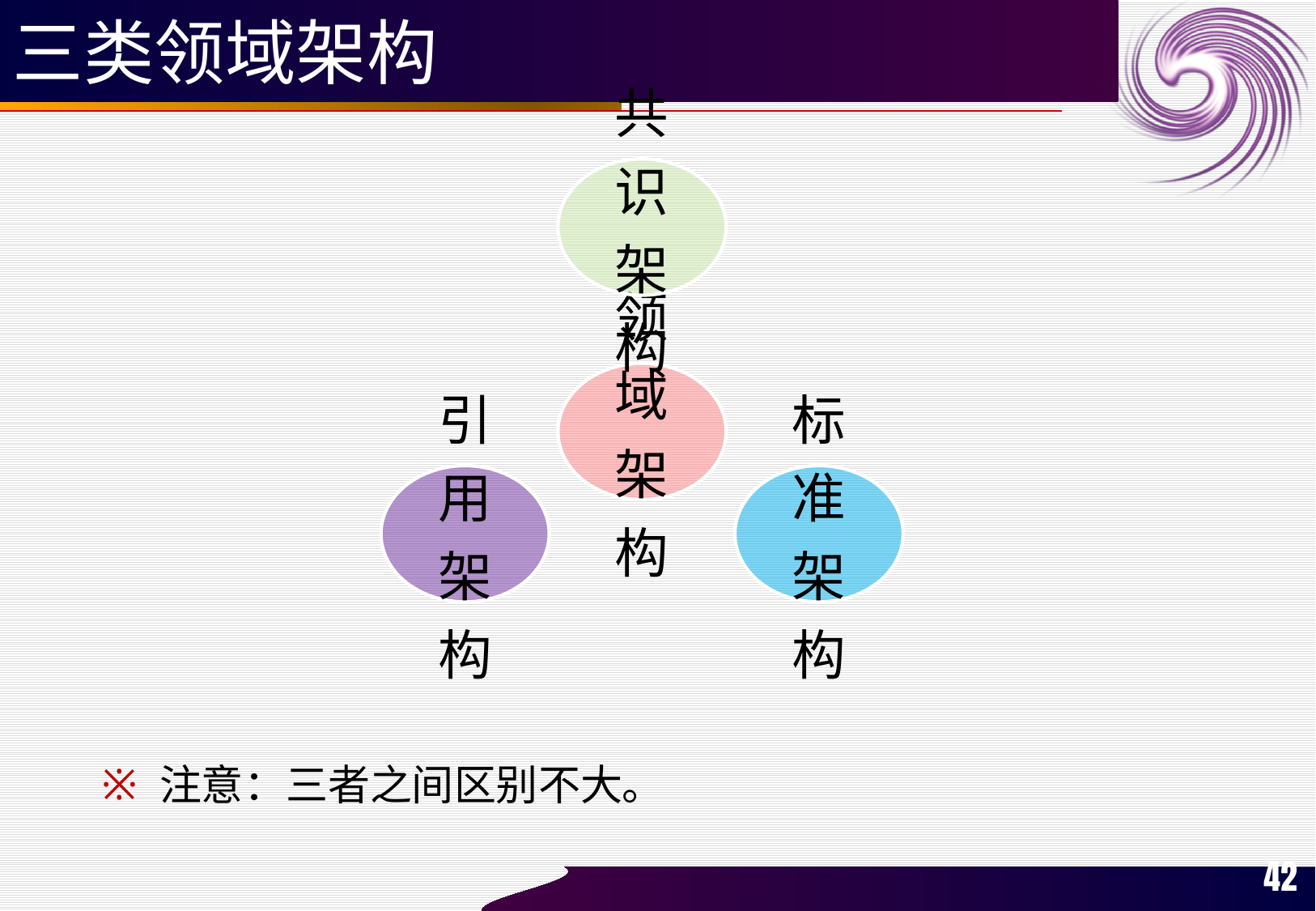

# 三类领域架构
领域
架构
标准
架构
引用
架构
注意：三者之间区别不大。
42